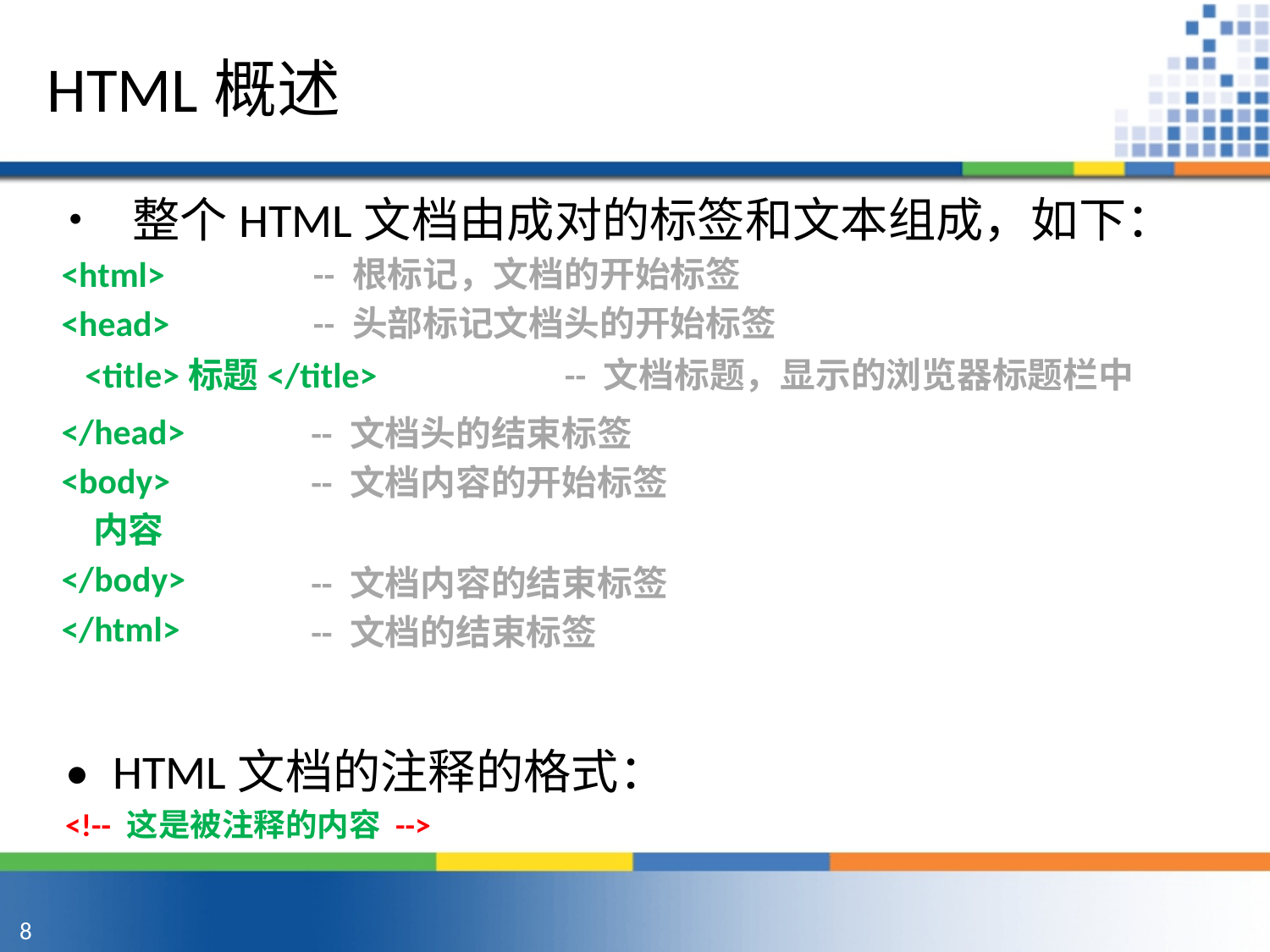

HTML概述

	•  整个HTML文档由成对的标签和文本组成，如下：
-- 根标记，文档的开始标签
-- 头部标记文档头的开始标签
<html>
<head>
<title>标题</title>
-- 文档标题，显示的浏览器标题栏中
-- 文档头的结束标签
-- 文档内容的开始标签

-- 文档内容的结束标签
-- 文档的结束标签
</head>
<body>
	内容
</body>
</html>
	•  HTML文档的注释的格式：
	<!-- 这是被注释的内容 -->

8